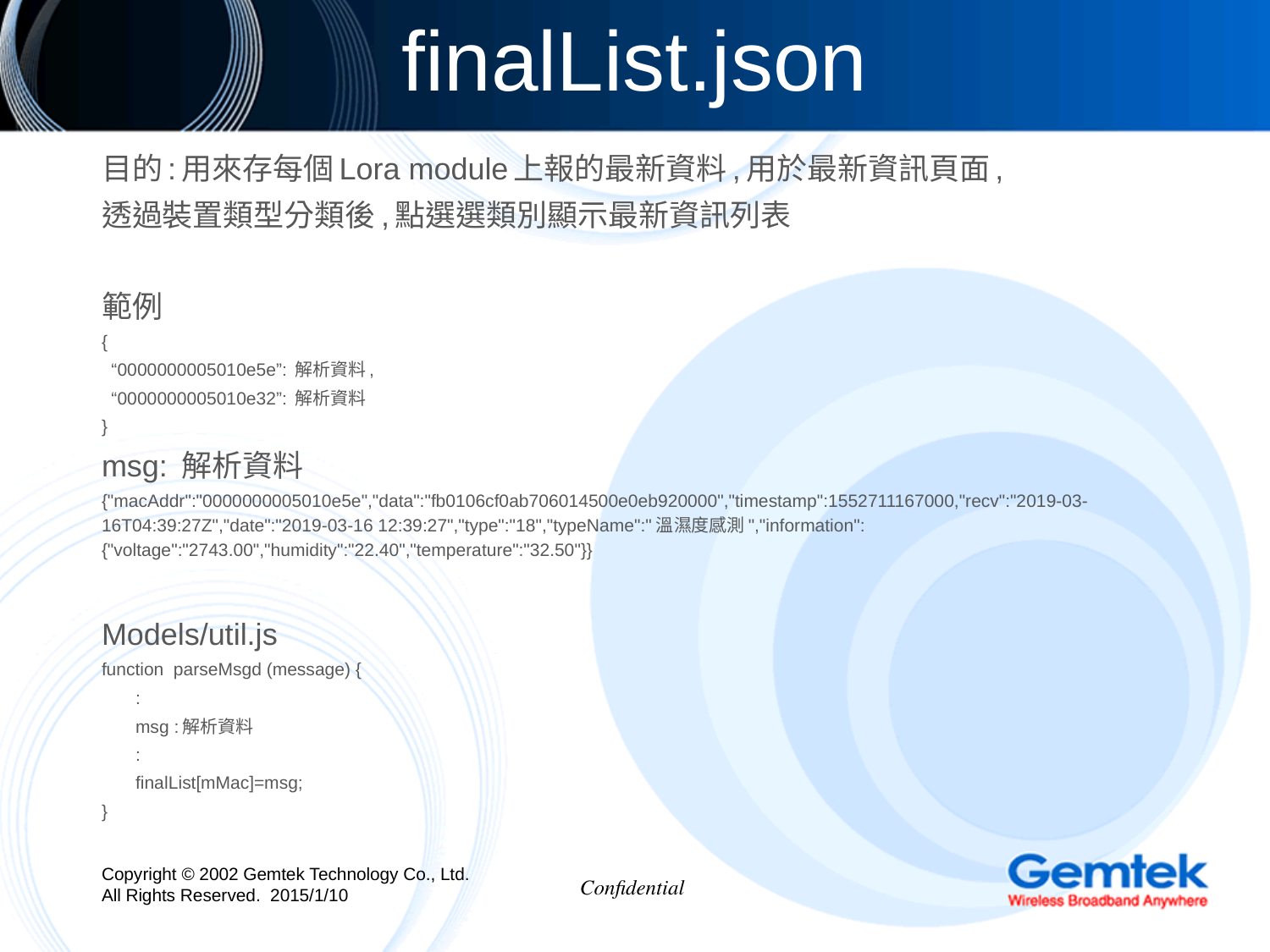

# finalList.json
目的:用來存每個Lora module上報的最新資料,用於最新資訊頁面,
透過裝置類型分類後,點選選類別顯示最新資訊列表

範例
{
  “0000000005010e5e”: 解析資料,
  “0000000005010e32”: 解析資料
}
msg: 解析資料
{"macAddr":"0000000005010e5e","data":"fb0106cf0ab706014500e0eb920000","timestamp":1552711167000,"recv":"2019-03-16T04:39:27Z","date":"2019-03-16 12:39:27","type":"18","typeName":"溫濕度感測","information":{"voltage":"2743.00","humidity":"22.40","temperature":"32.50"}}

Models/util.js
function  parseMsgd (message) {
       :
       msg :解析資料
       :
       finalList[mMac]=msg;
}